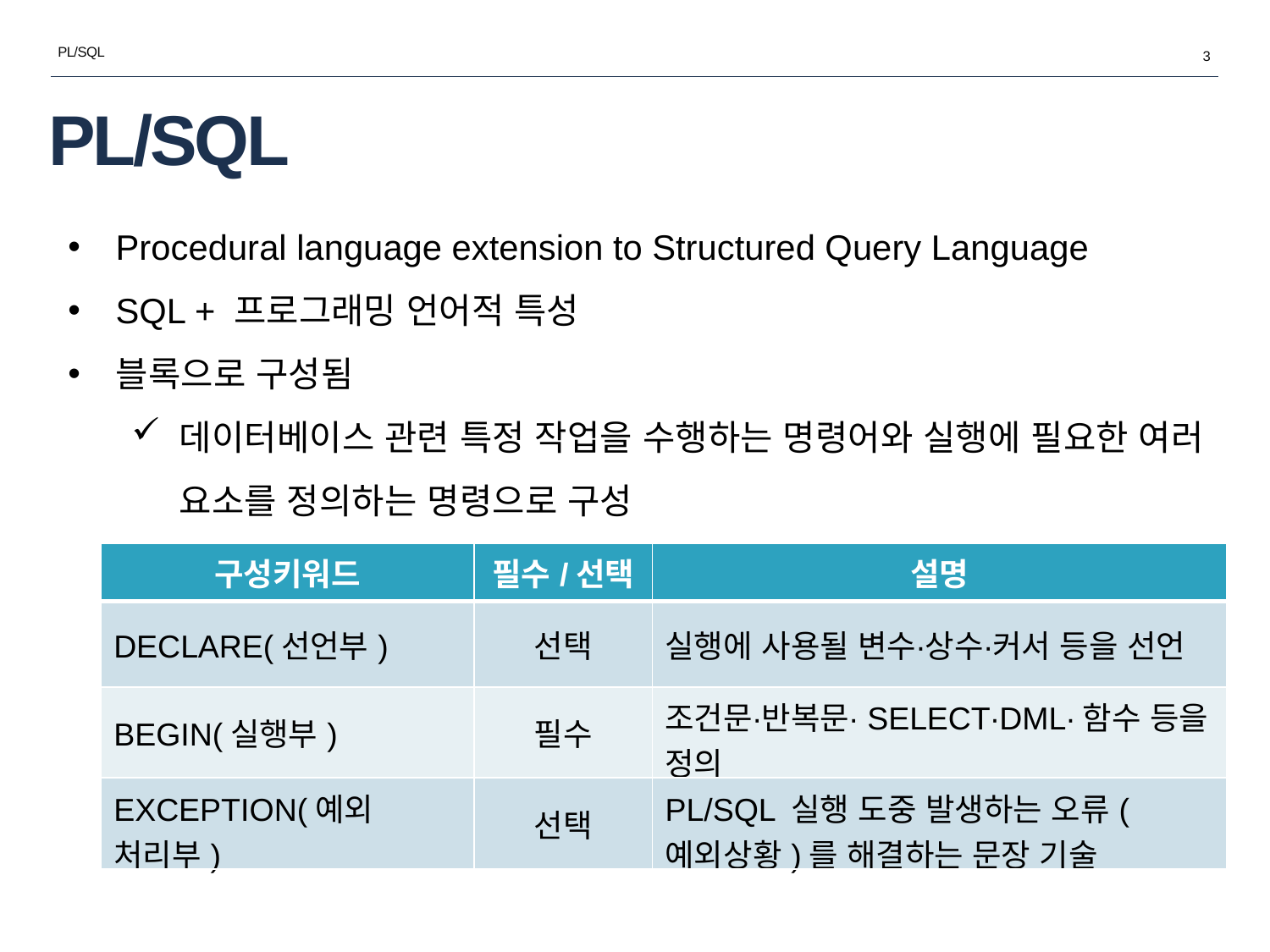

PL/SQL
3
# PL/SQL
Procedural language extension to Structured Query Language
SQL + 프로그래밍 언어적 특성
블록으로 구성됨
데이터베이스 관련 특정 작업을 수행하는 명령어와 실행에 필요한 여러 요소를 정의하는 명령으로 구성
| 구성키워드 | 필수/선택 | 설명 |
| --- | --- | --- |
| DECLARE(선언부) | 선택 | 실행에 사용될 변수∙상수∙커서 등을 선언 |
| BEGIN(실행부) | 필수 | 조건문∙반복문∙SELECT∙DML∙함수 등을 정의 |
| EXCEPTION(예외 처리부) | 선택 | PL/SQL 실행 도중 발생하는 오류(예외상황)를 해결하는 문장 기술 |